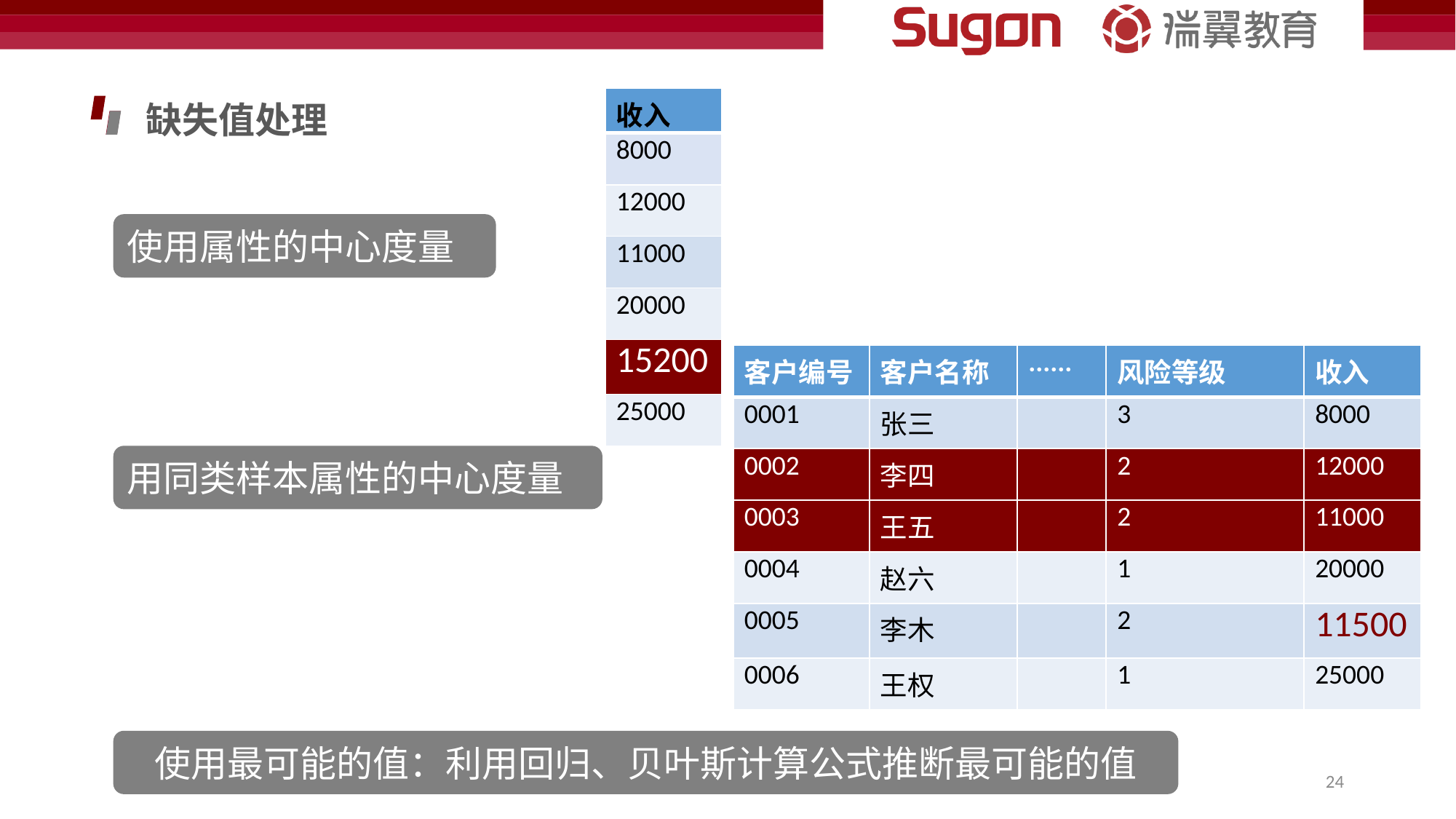

| 收入 |
| --- |
| 8000 |
| 12000 |
| 11000 |
| 20000 |
| 15200 |
| 25000 |
缺失值处理

使用属性的中心度量
| 客户编号 | 客户名称 | ...... | 风险等级 | 收入 |
| --- | --- | --- | --- | --- |
| 0001 | 张三 |  | 3 | 8000 |
| 0002 | 李四 |  | 2 | 12000 |
| 0003 | 王五 |  | 2 | 11000 |
| 0004 | 赵六 |  | 1 | 20000 |
| 0005 | 李木 |  | 2 | 11500 |
| 0006 | 王权 |  | 1 | 25000 |
用同类样本属性的中心度量
使用最可能的值：利用回归、贝叶斯计算公式推断最可能的值
24